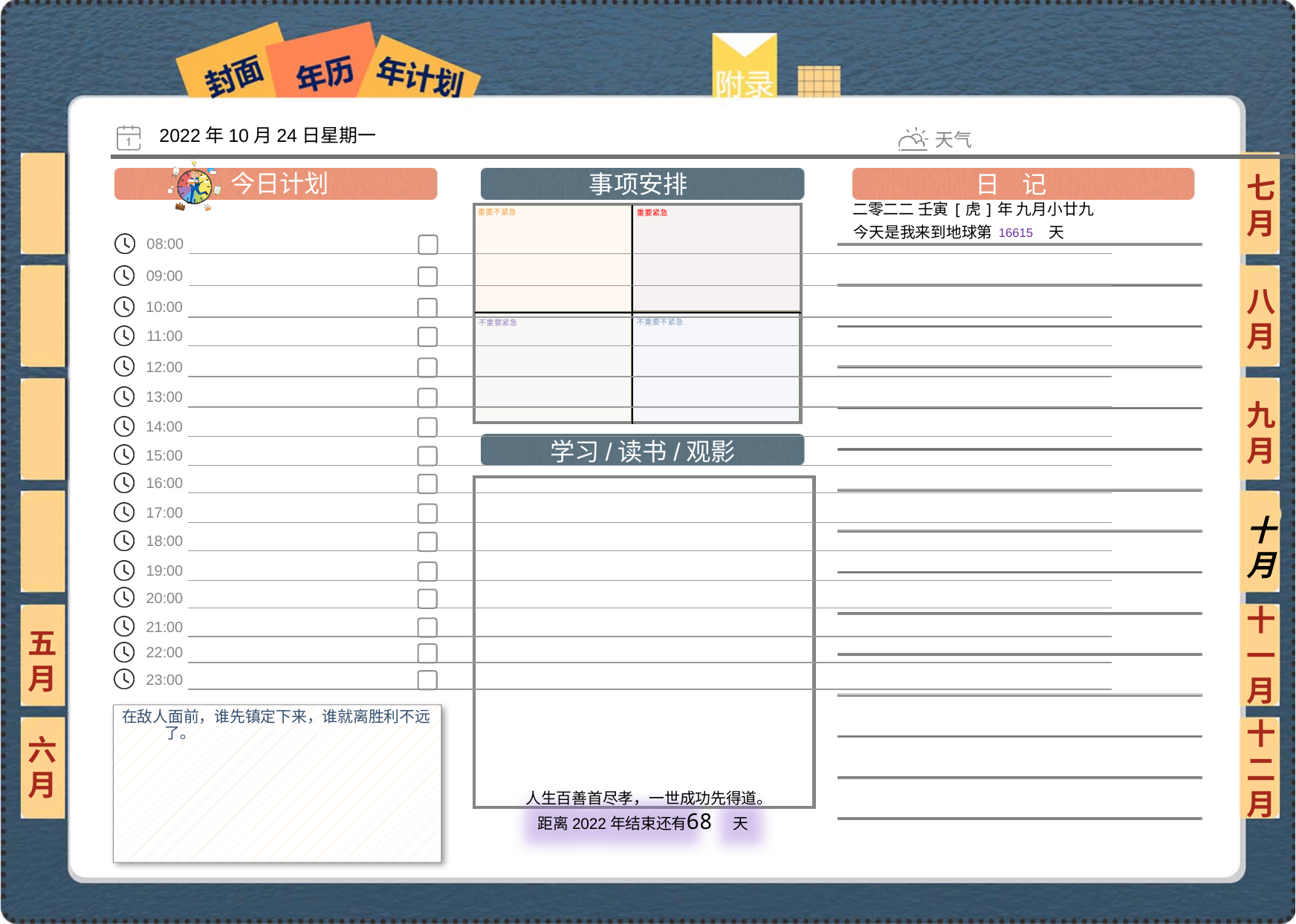

2022年10月24日星期一
七月
二零二二 壬寅[虎]年 九月小廿九
16615
八月
九月
十月
十一月
五月
在敌人面前，谁先镇定下来，谁就离胜利不远了。

六月
十二月
68
 人生百善首尽孝，一世成功先得道。